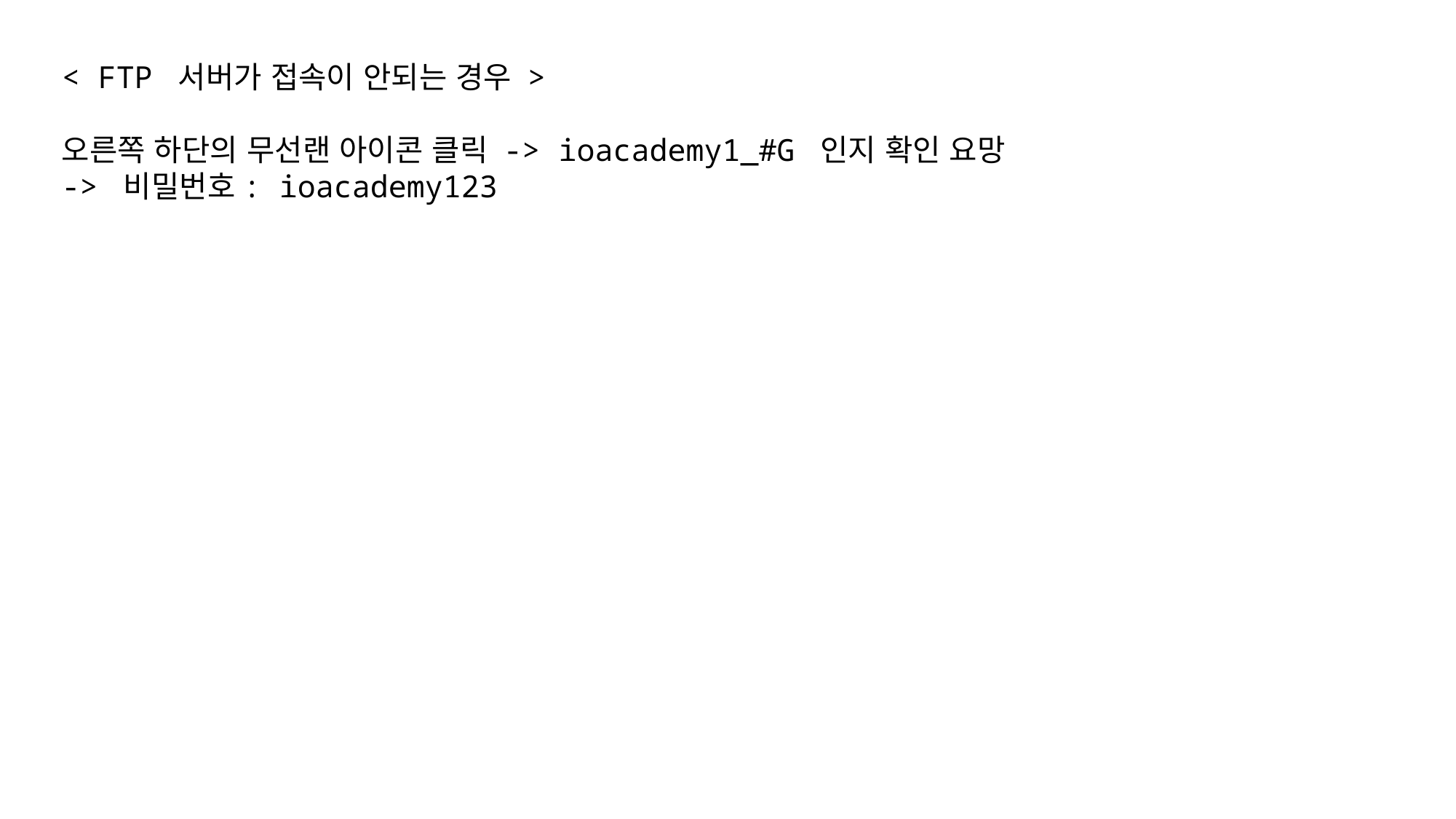

< FTP 서버가 접속이 안되는 경우 >

오른쪽 하단의 무선랜 아이콘 클릭 -> ioacademy1_#G 인지 확인 요망
-> 비밀번호: ioacademy123